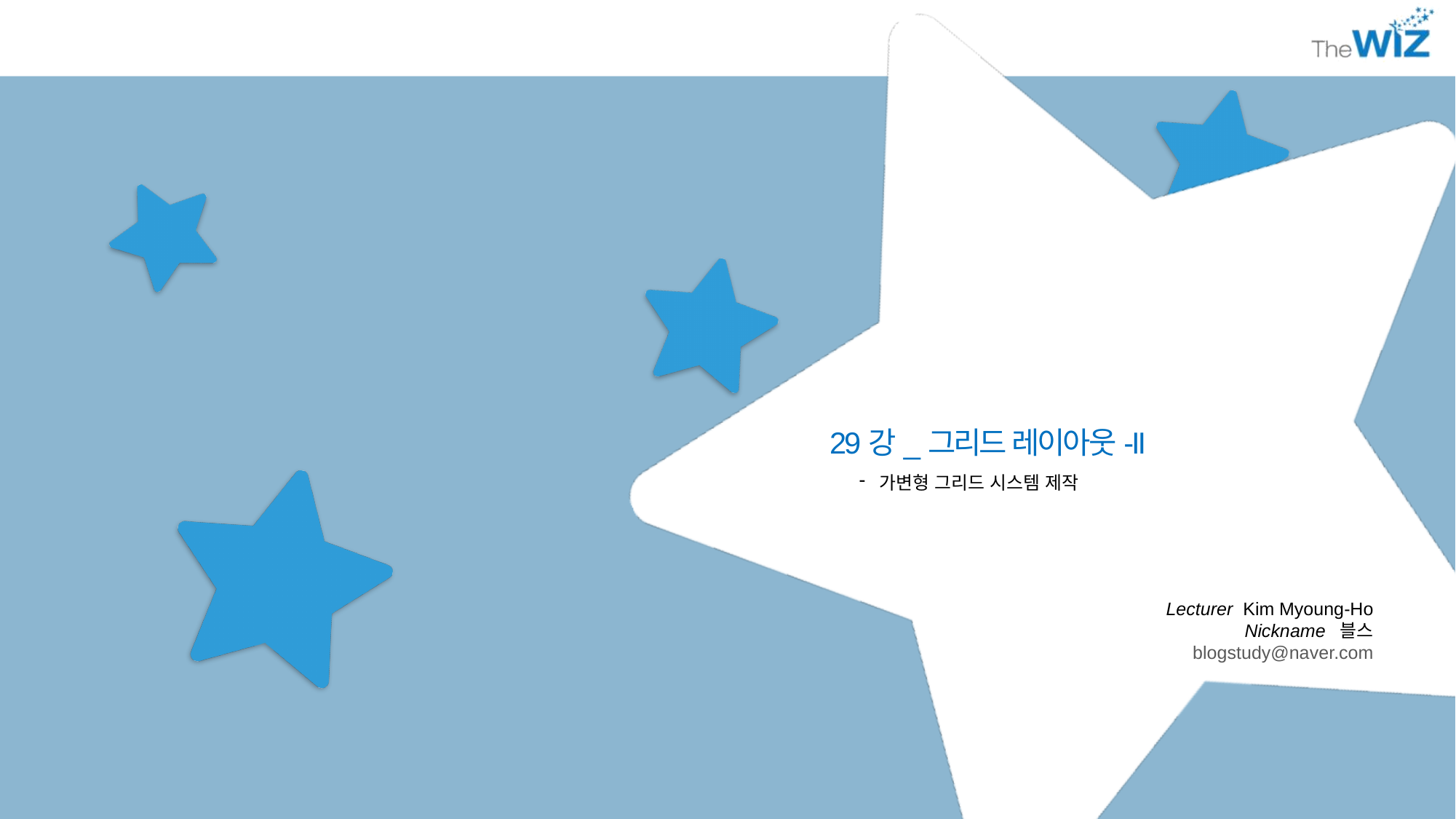

29강_그리드 레이아웃-II
가변형 그리드 시스템 제작
Lecturer  Kim Myoung-Ho
Nickname  블스
blogstudy@naver.com